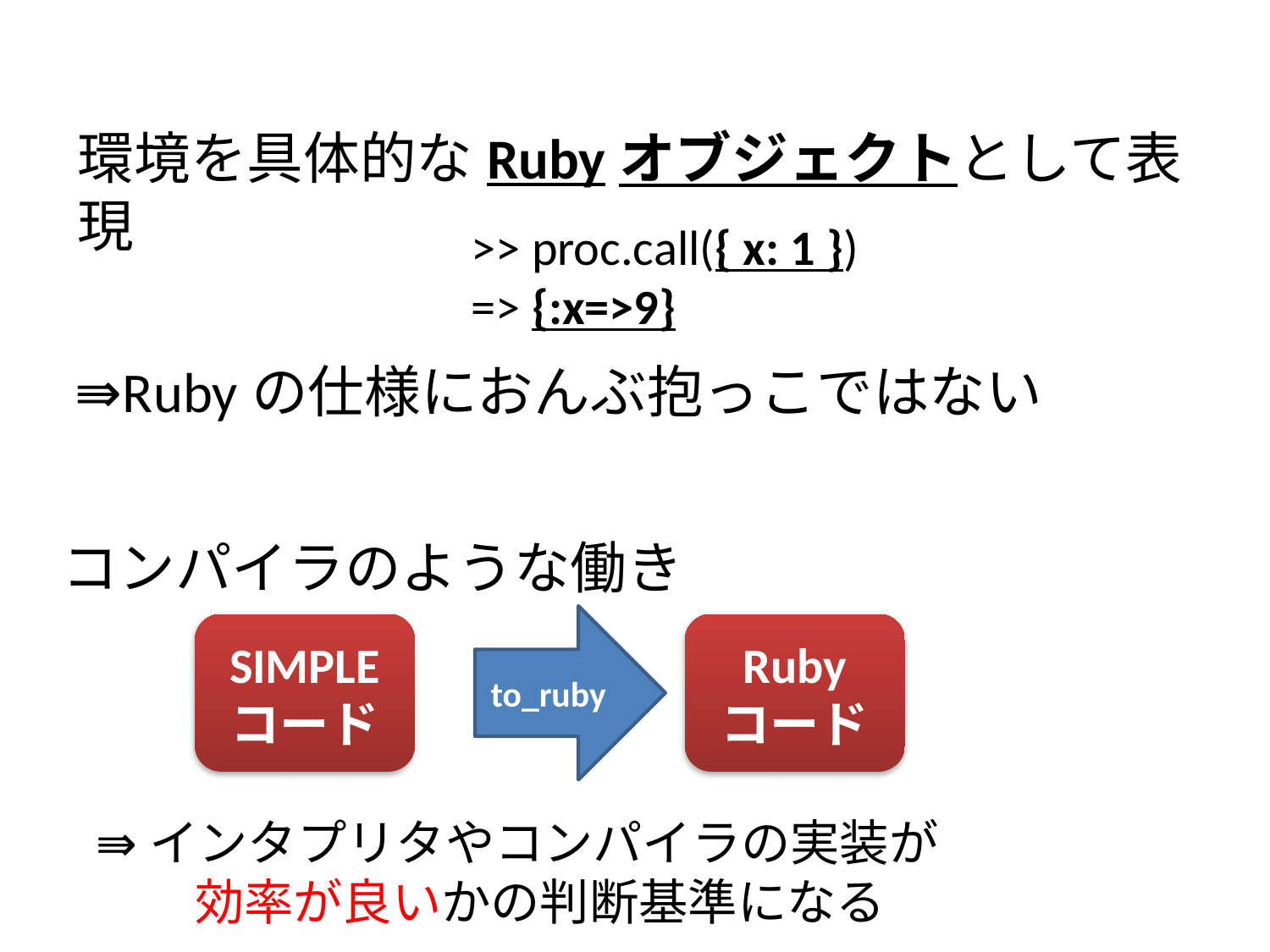

環境を具体的なRubyオブジェクトとして表現
>> proc.call({ x: 1 })
=> {:x=>9}
⇛Rubyの仕様におんぶ抱っこではない
コンパイラのような働き
to_ruby
SIMPLE
コード
Ruby
コード
⇛インタプリタやコンパイラの実装が
　　効率が良いかの判断基準になる